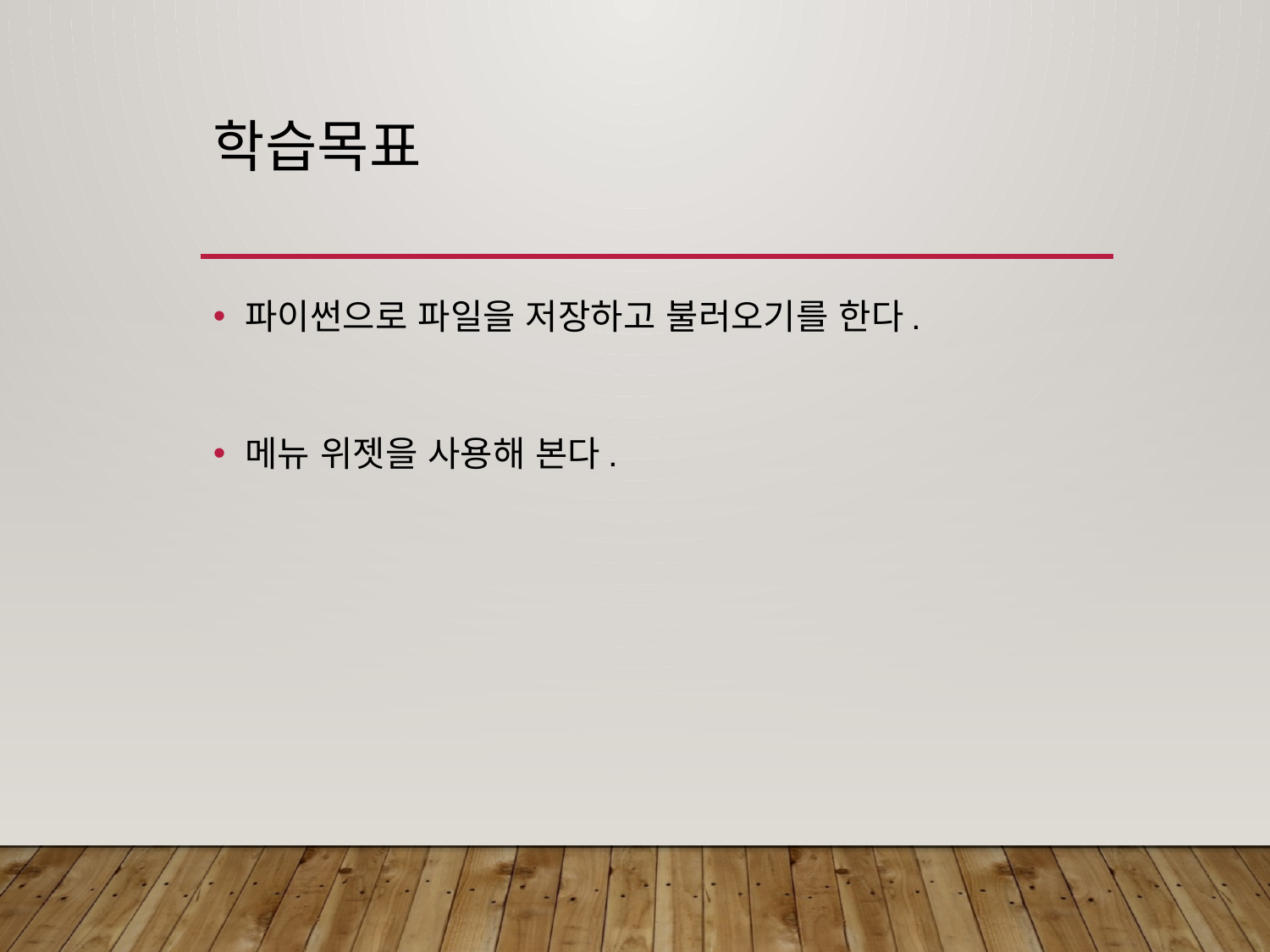

# 학습목표
파이썬으로 파일을 저장하고 불러오기를 한다.

메뉴 위젯을 사용해 본다.